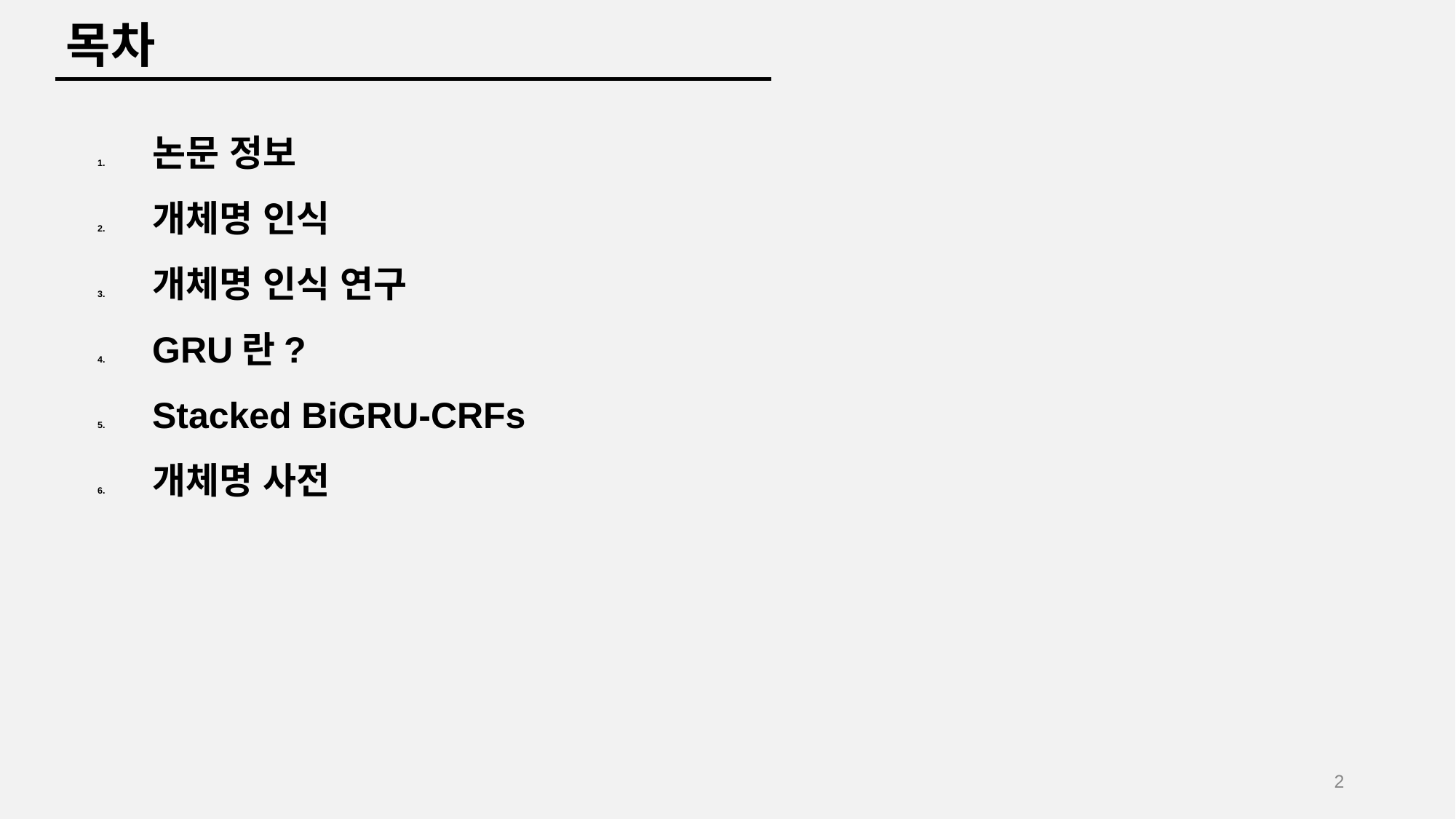

목차
논문 정보
개체명 인식
개체명 인식 연구
GRU란?
Stacked BiGRU-CRFs
개체명 사전
2